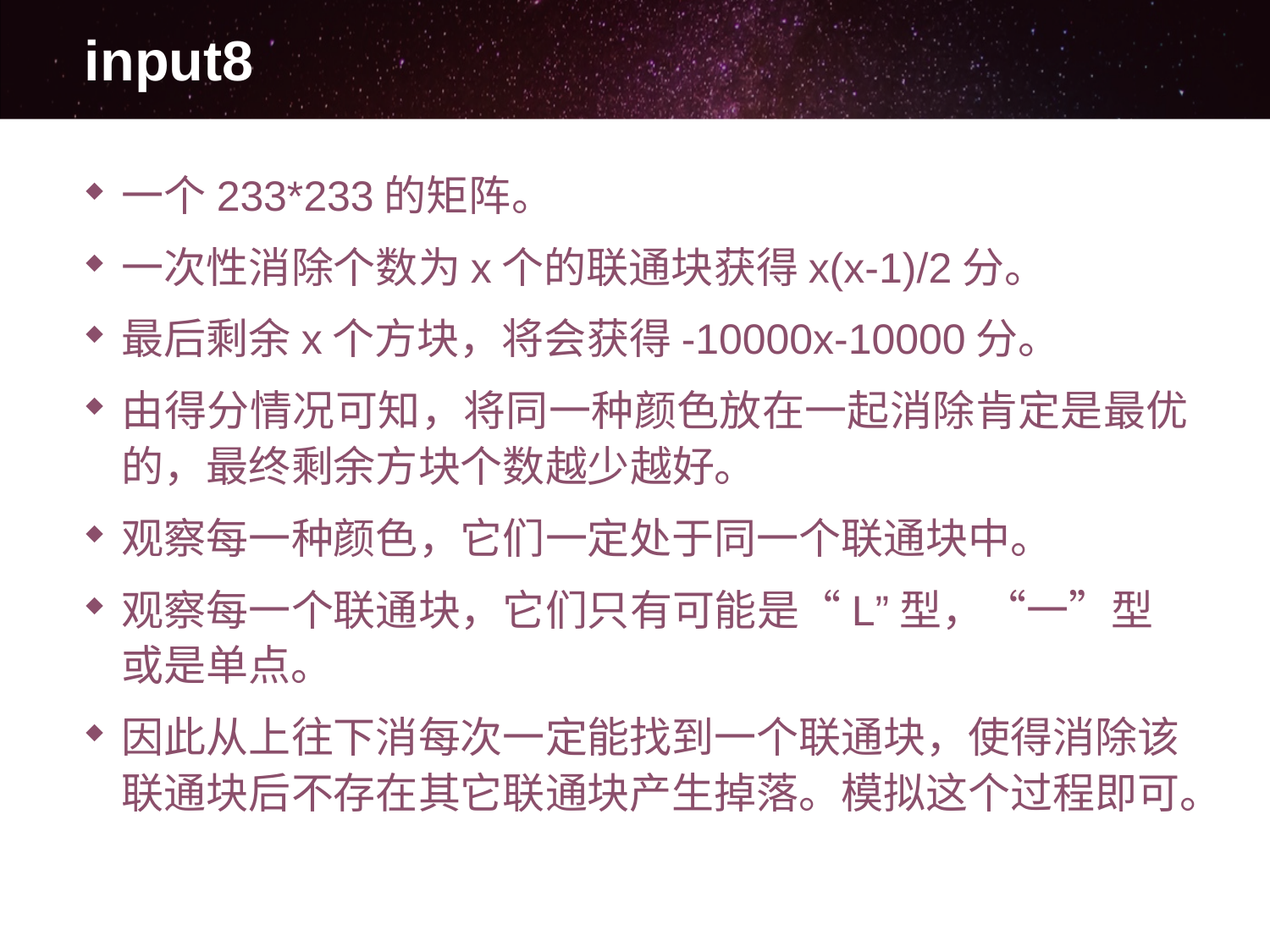

# input8
一个233*233的矩阵。
一次性消除个数为x个的联通块获得x(x-1)/2分。
最后剩余x个方块，将会获得-10000x-10000分。
由得分情况可知，将同一种颜色放在一起消除肯定是最优的，最终剩余方块个数越少越好。
观察每一种颜色，它们一定处于同一个联通块中。
观察每一个联通块，它们只有可能是“L”型，“一”型或是单点。
因此从上往下消每次一定能找到一个联通块，使得消除该联通块后不存在其它联通块产生掉落。模拟这个过程即可。